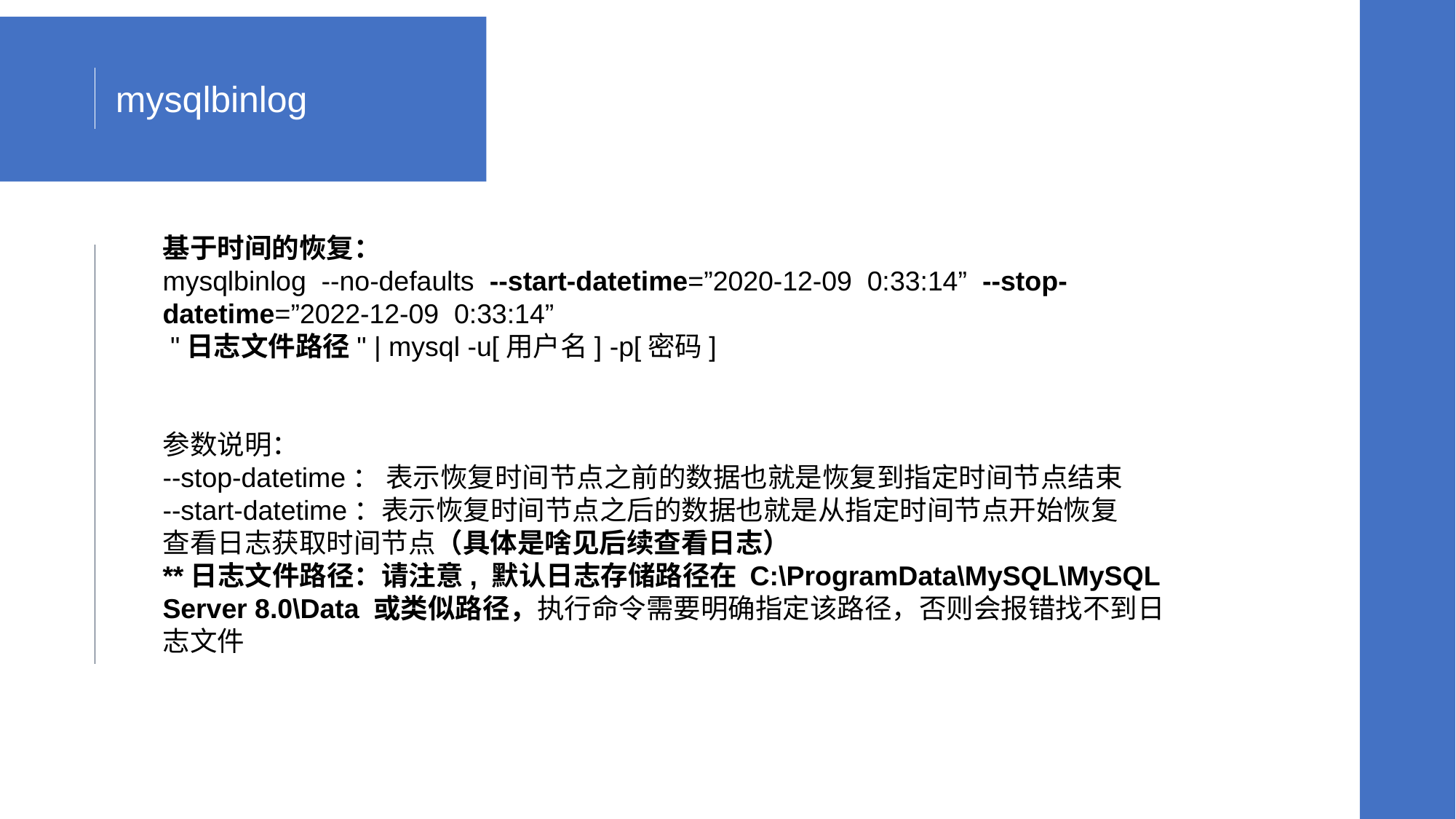

mysqlbinlog
基于时间的恢复：
mysqlbinlog  --no-defaults  --start-datetime=”2020-12-09  0:33:14”  --stop-datetime=”2022-12-09  0:33:14”
 "日志文件路径" | mysql -u[用户名] -p[密码]

参数说明：
--stop-datetime： 表示恢复时间节点之前的数据也就是恢复到指定时间节点结束
--start-datetime：表示恢复时间节点之后的数据也就是从指定时间节点开始恢复
查看日志获取时间节点（具体是啥见后续查看日志）
**日志文件路径：请注意, 默认日志存储路径在 C:\ProgramData\MySQL\MySQL Server 8.0\Data 或类似路径，执行命令需要明确指定该路径，否则会报错找不到日志文件